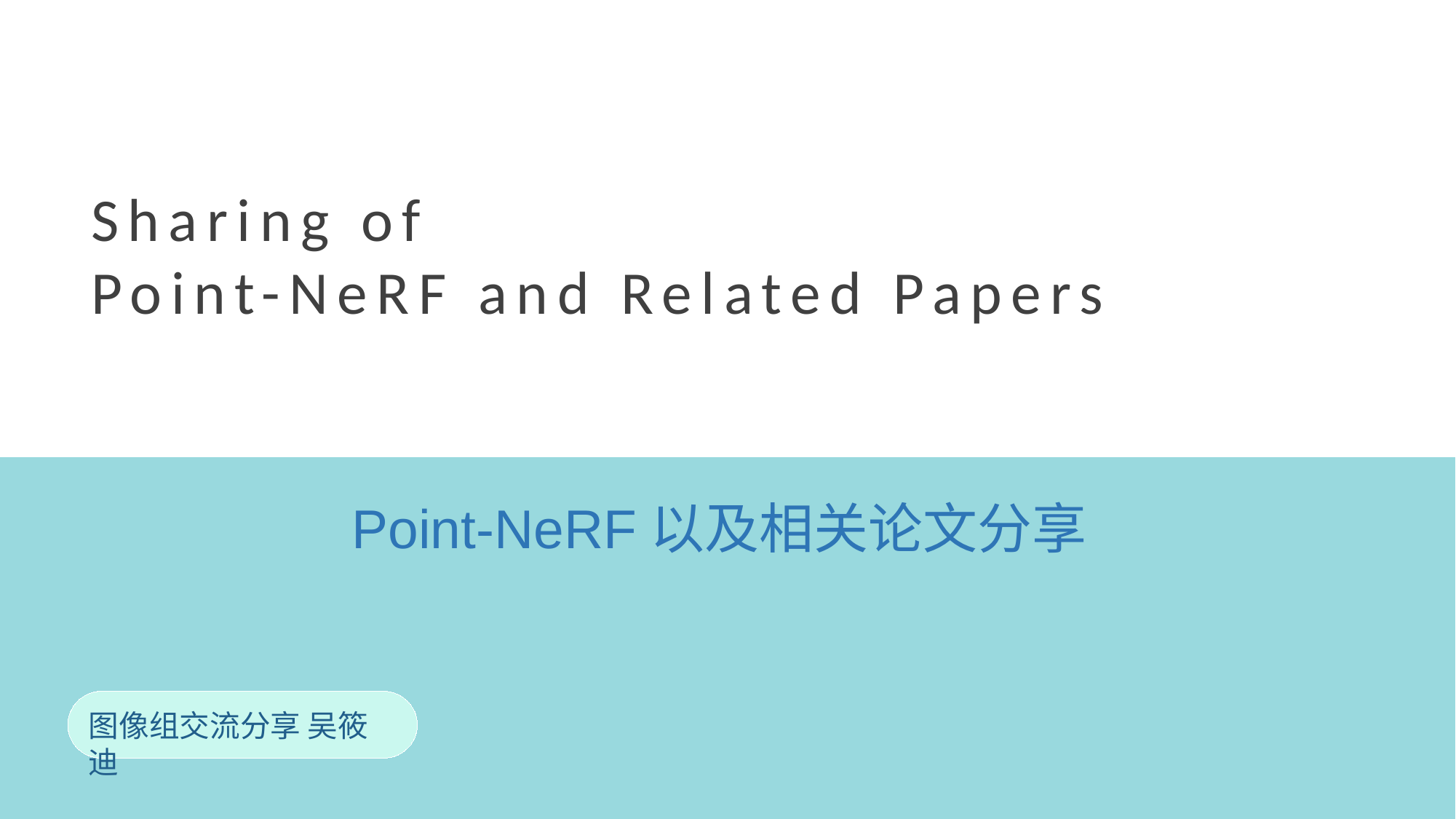

Sharing of
Point-NeRF and Related Papers

Point-NeRF以及相关论文分享
图像组交流分享 吴筱迪